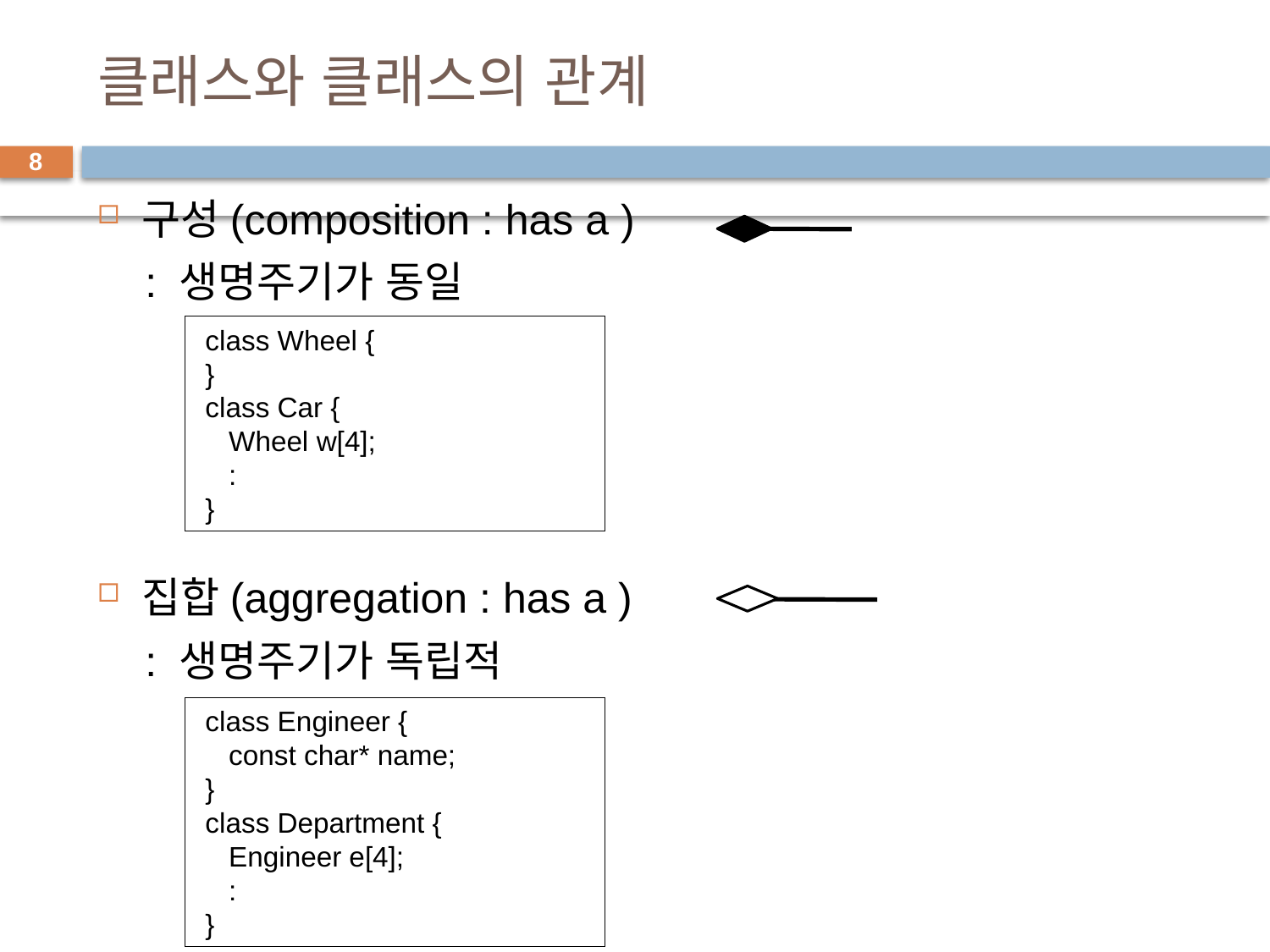

# 클래스와 클래스의 관계
8
구성(composition : has a )
    : 생명주기가 동일

집합(aggregation : has a )
    : 생명주기가 독립적

 class Wheel {
 }
 class Car {
    Wheel w[4];
    :
 }

 class Engineer {
    const char* name;
 }
 class Department {
    Engineer e[4];
    :
 }